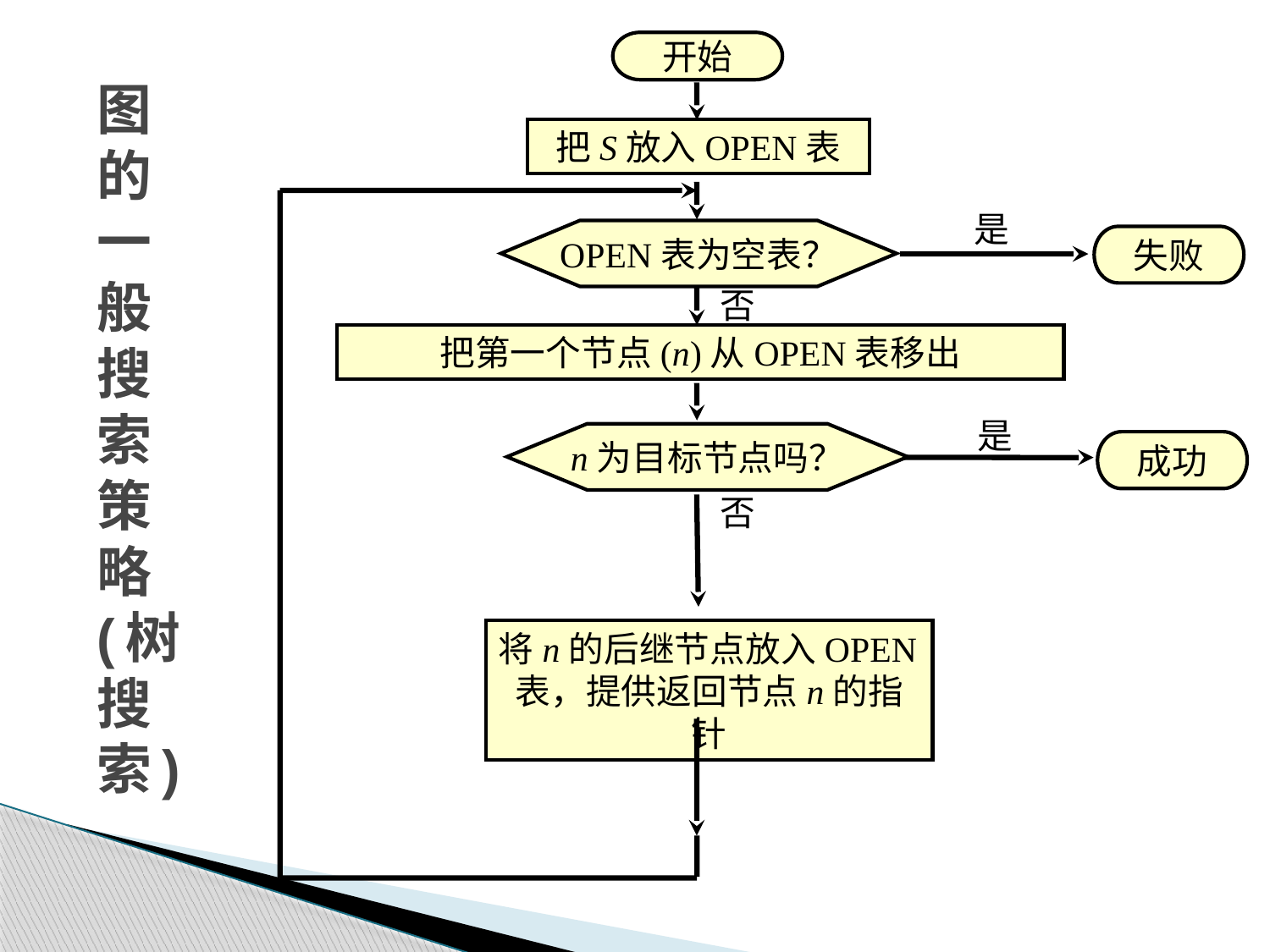

开始
# 图的一般搜索策略(树搜索)

把S放入OPEN表

是
OPEN表为空表？
失败

否

把第一个节点(n)从OPEN表移出

是
n为目标节点吗？
成功

否

将n的后继节点放入OPEN表，提供返回节点n的指针